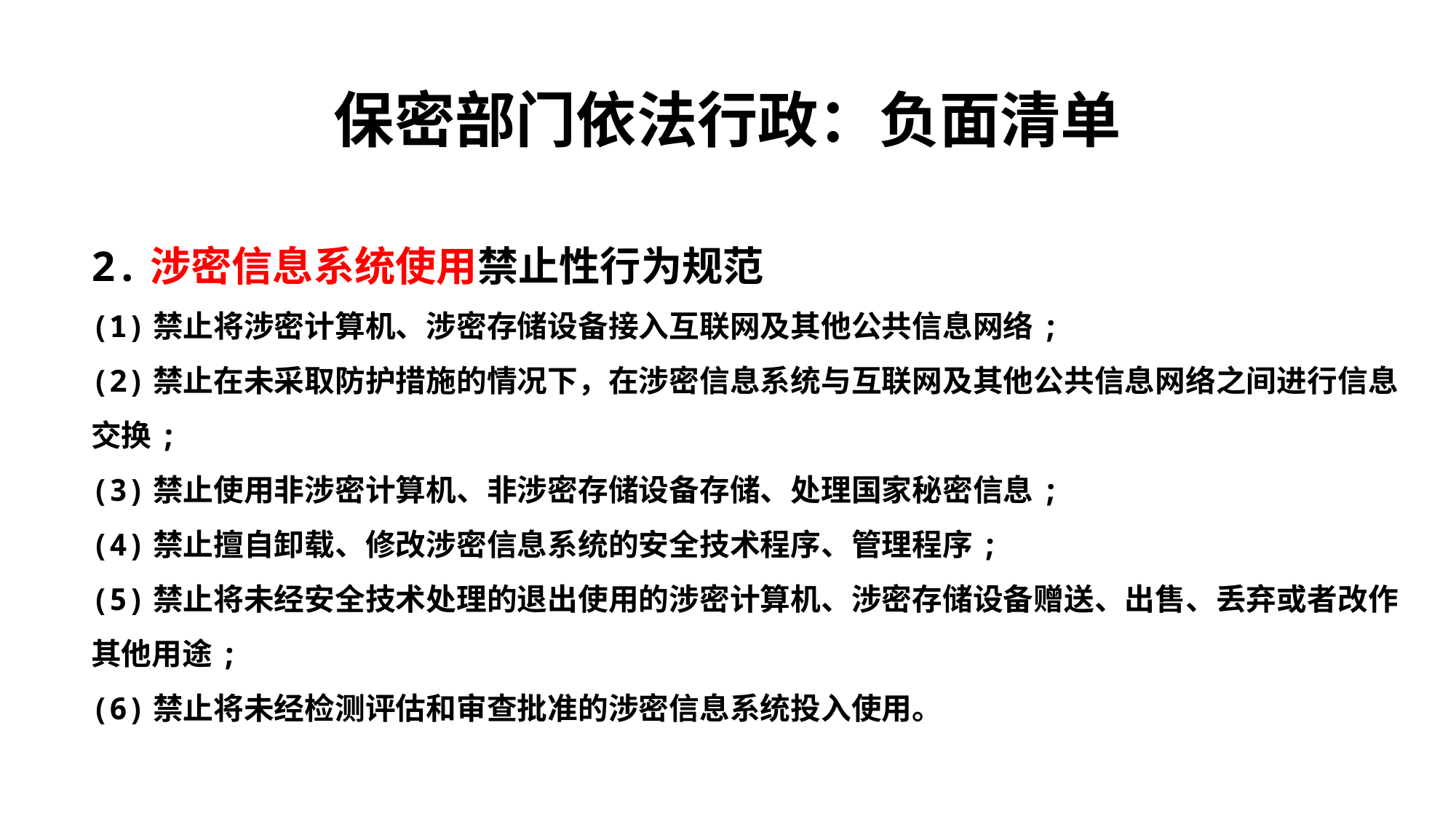

# 保密部门依法行政：负面清单
2.涉密信息系统使用禁止性行为规范
(1)禁止将涉密计算机、涉密存储设备接入互联网及其他公共信息网络;
(2)禁止在未采取防护措施的情况下，在涉密信息系统与互联网及其他公共信息网络之间进行信息交换;
(3)禁止使用非涉密计算机、非涉密存储设备存储、处理国家秘密信息;
(4)禁止擅自卸载、修改涉密信息系统的安全技术程序、管理程序;
(5)禁止将未经安全技术处理的退出使用的涉密计算机、涉密存储设备赠送、出售、丢弃或者改作其他用途;
(6)禁止将未经检测评估和审查批准的涉密信息系统投入使用。